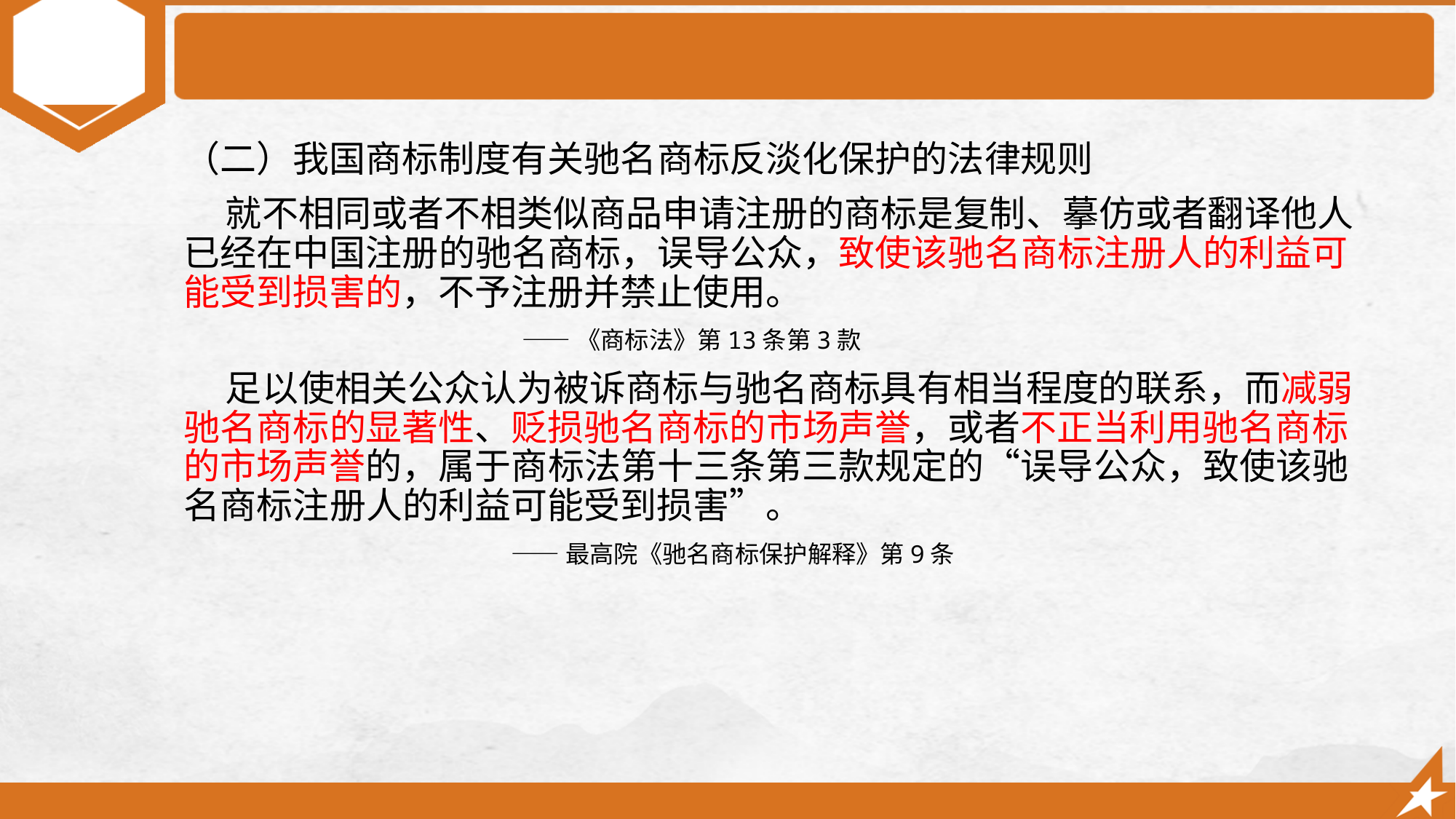

# 、
（二）我国商标制度有关驰名商标反淡化保护的法律规则
    就不相同或者不相类似商品申请注册的商标是复制、摹仿或者翻译他人已经在中国注册的驰名商标，误导公众，致使该驰名商标注册人的利益可能受到损害的，不予注册并禁止使用。
                                                              ——《商标法》第13条第3款
    足以使相关公众认为被诉商标与驰名商标具有相当程度的联系，而减弱驰名商标的显著性、贬损驰名商标的市场声誉，或者不正当利用驰名商标的市场声誉的，属于商标法第十三条第三款规定的“误导公众，致使该驰名商标注册人的利益可能受到损害”。
                                                            ——最高院《驰名商标保护解释》第9条